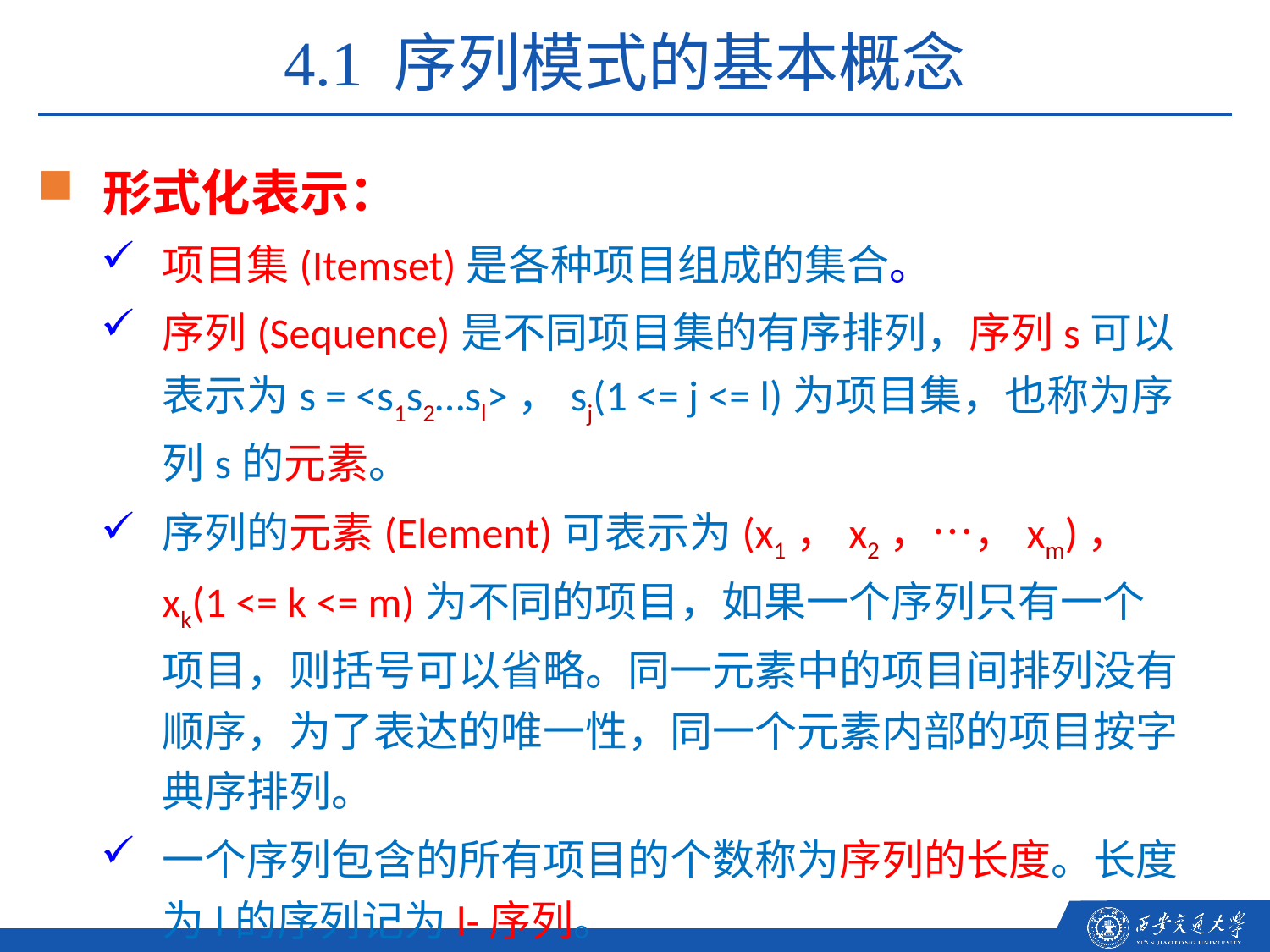

4.1 序列模式的基本概念
形式化表示：
项目集(Itemset)是各种项目组成的集合。
序列(Sequence)是不同项目集的有序排列，序列s可以表示为s = <s1s2…sl>，sj(1 <= j <= l)为项目集，也称为序列s的元素。
序列的元素(Element)可表示为(x1，x2，…，xm)， xk(1 <= k <= m)为不同的项目，如果一个序列只有一个项目，则括号可以省略。同一元素中的项目间排列没有顺序，为了表达的唯一性，同一个元素内部的项目按字典序排列。
一个序列包含的所有项目的个数称为序列的长度。长度为l的序列记为l-序列。